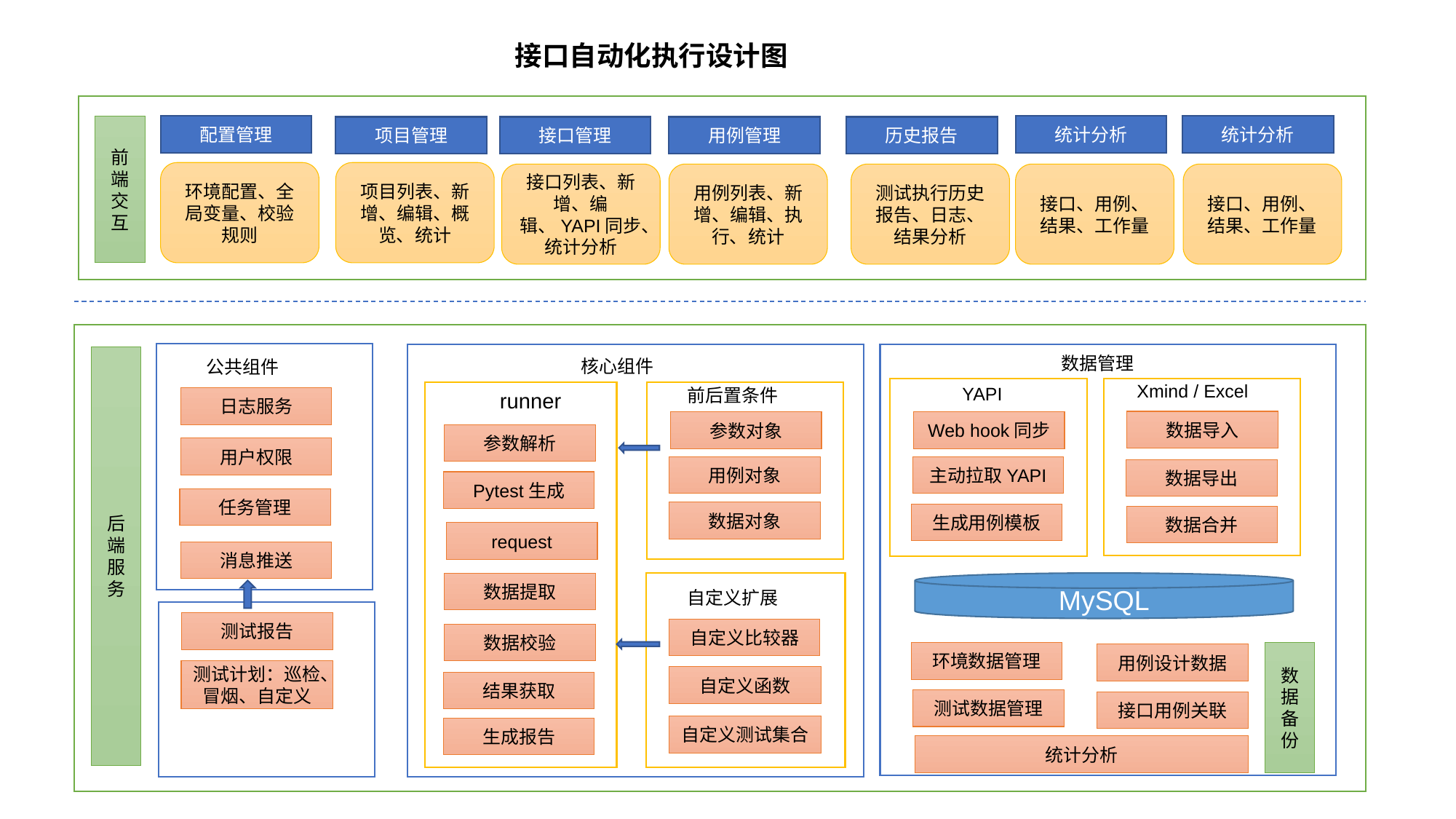

接口自动化执行设计图

前端交互
配置管理
统计分析
统计分析
项目管理
接口管理
用例管理
历史报告
环境配置、全局变量、校验规则
项目列表、新增、编辑、概览、统计
接口列表、新增、编辑、YAPI同步、统计分析
用例列表、新增、编辑、执行、统计
测试执行历史报告、日志、结果分析
接口、用例、结果、工作量
接口、用例、结果、工作量

数据管理
后端服务
核心组件
公共组件
Xmind / Excel
YAPI

前后置条件

runner
日志服务
数据导入
Web hook同步
参数对象
参数解析
用户权限
用户权限

用例对象
主动拉取YAPI
数据导出
Pytest生成
任务管理
数据对象
生成用例模板
数据合并
request
消息推送
数据提取

MySQL

自定义扩展

测试报告
自定义比较器
数据校验

环境数据管理
数据备份
用例设计数据
测试计划：巡检、冒烟、自定义
自定义函数
结果获取
测试数据管理
接口用例关联
自定义测试集合
生成报告
统计分析